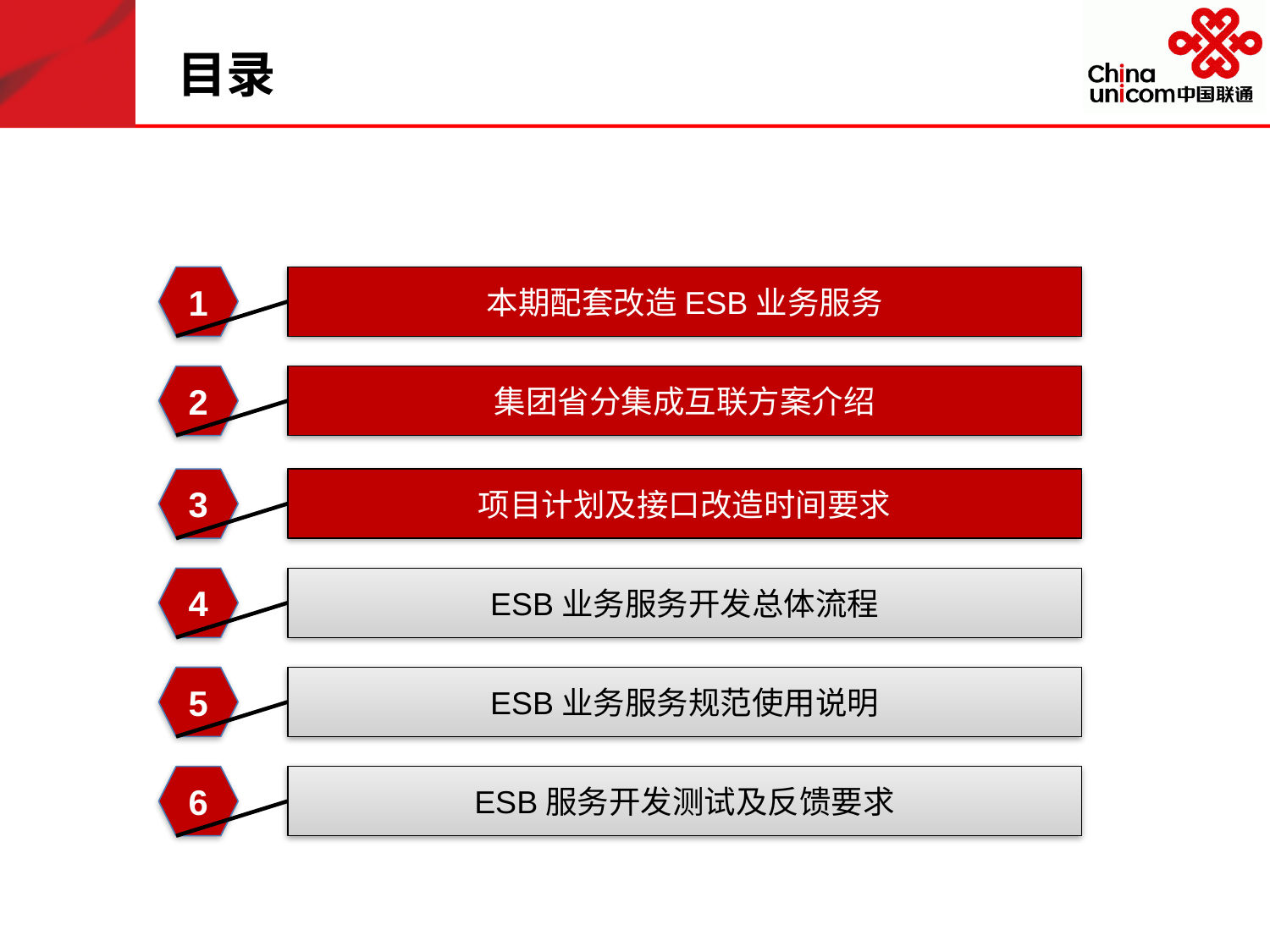

# 目录
1
本期配套改造ESB业务服务
2
集团省分集成互联方案介绍
3
项目计划及接口改造时间要求
4
ESB业务服务开发总体流程
5
ESB业务服务规范使用说明
6
ESB服务开发测试及反馈要求